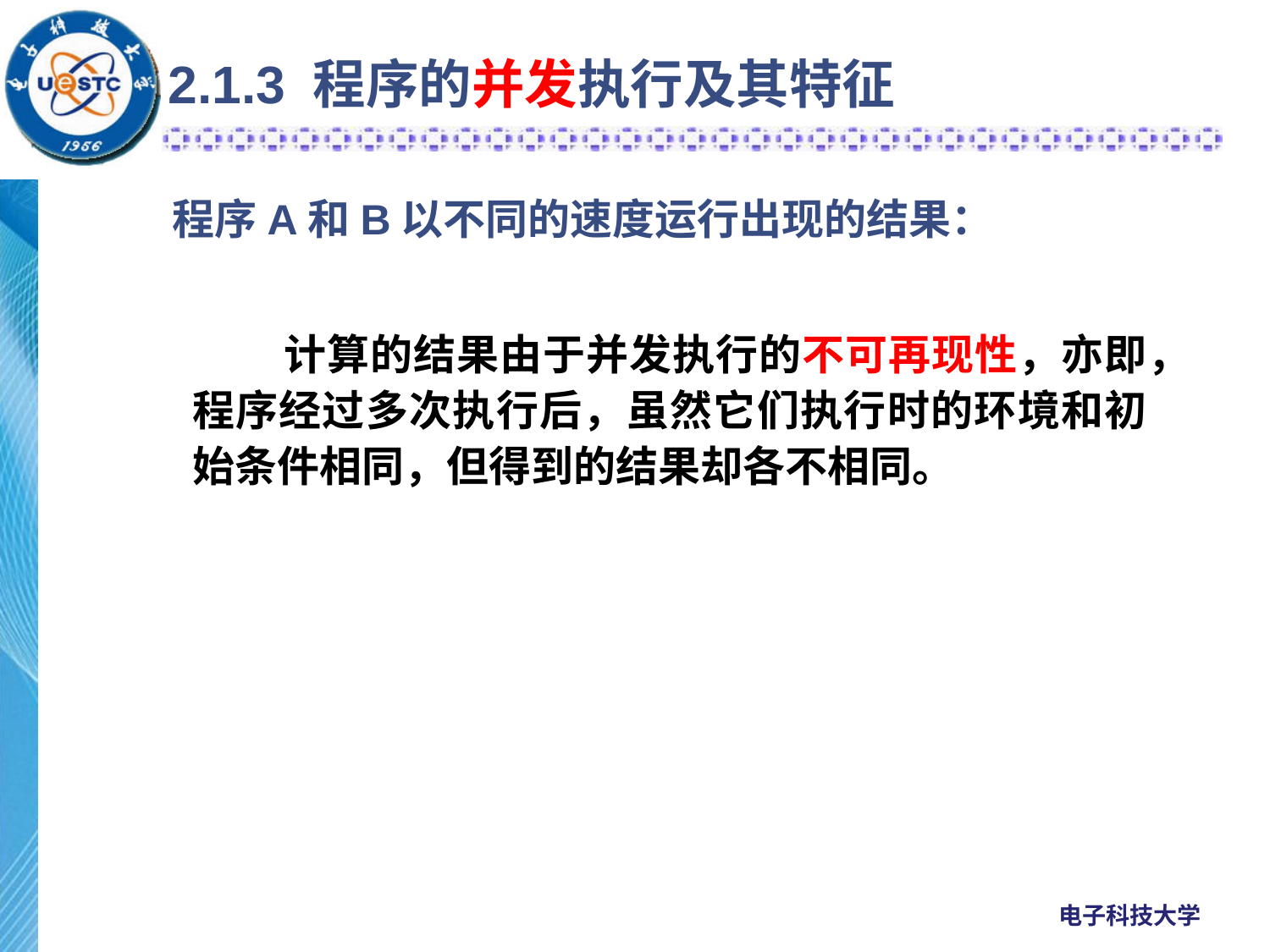

2.1.3 程序的并发执行及其特征
# 程序A和B以不同的速度运行出现的结果：
          计算的结果由于并发执行的不可再现性，亦即，程序经过多次执行后，虽然它们执行时的环境和初始条件相同，但得到的结果却各不相同。